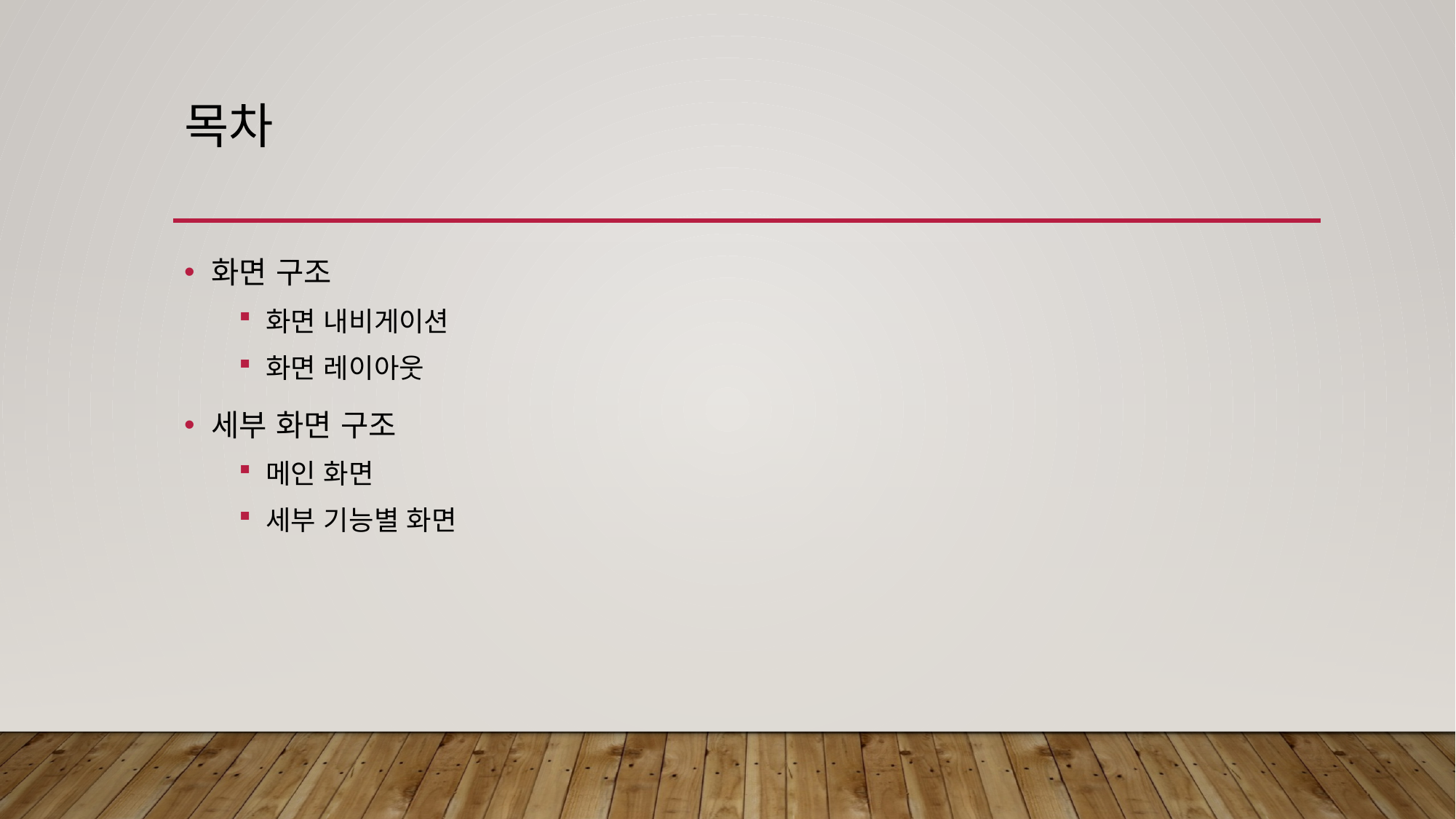

# 목차
화면 구조
화면 내비게이션
화면 레이아웃
세부 화면 구조
메인 화면
세부 기능별 화면